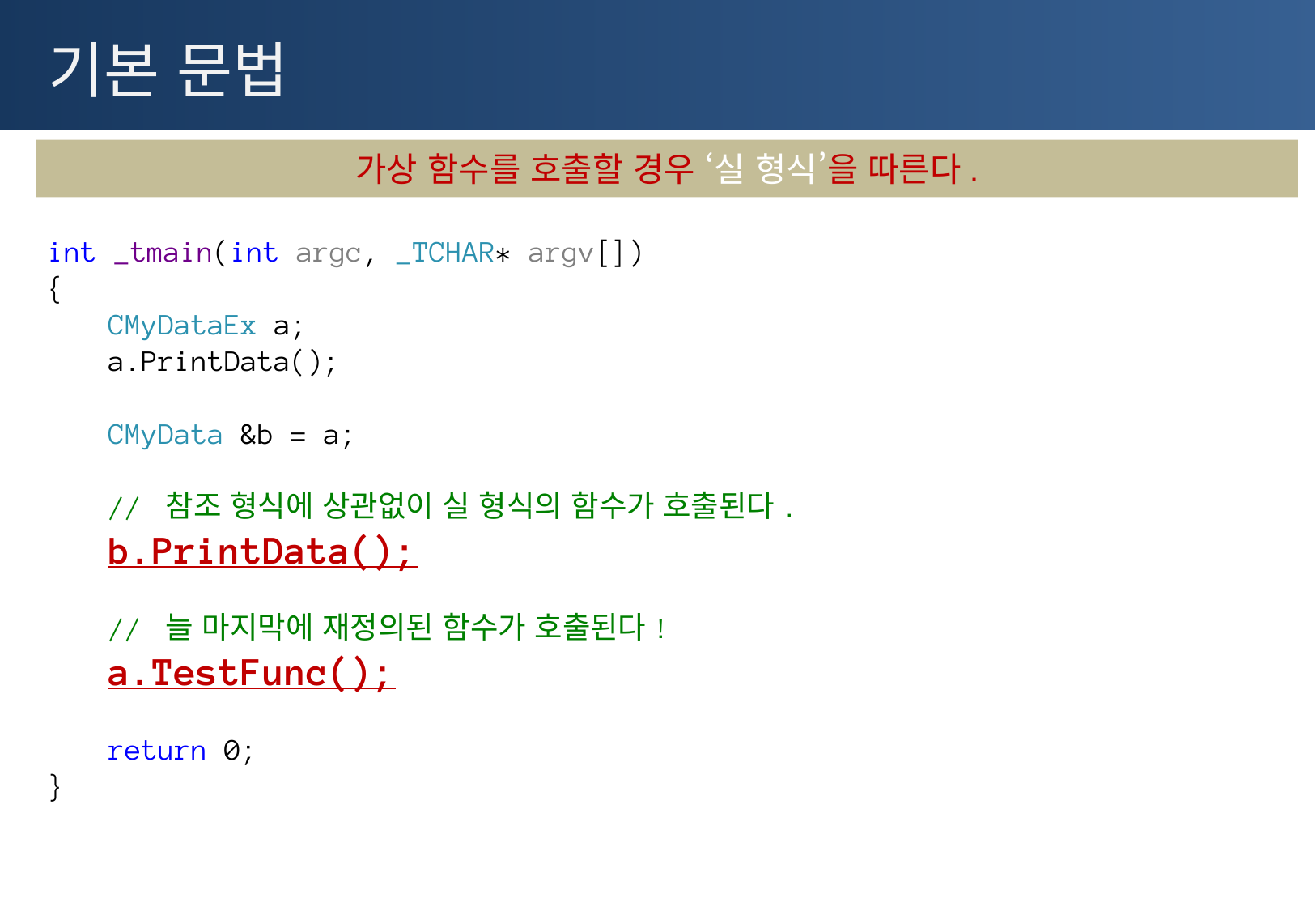

# 기본 문법
가상 함수를 호출할 경우 ‘실 형식’을 따른다.
int _tmain(int argc, _TCHAR* argv[])
{
CMyDataEx a;
a.PrintData();

CMyData &b = a;

// 참조 형식에 상관없이 실 형식의 함수가 호출된다.
b.PrintData();

// 늘 마지막에 재정의된 함수가 호출된다!
a.TestFunc();

return 0;
}